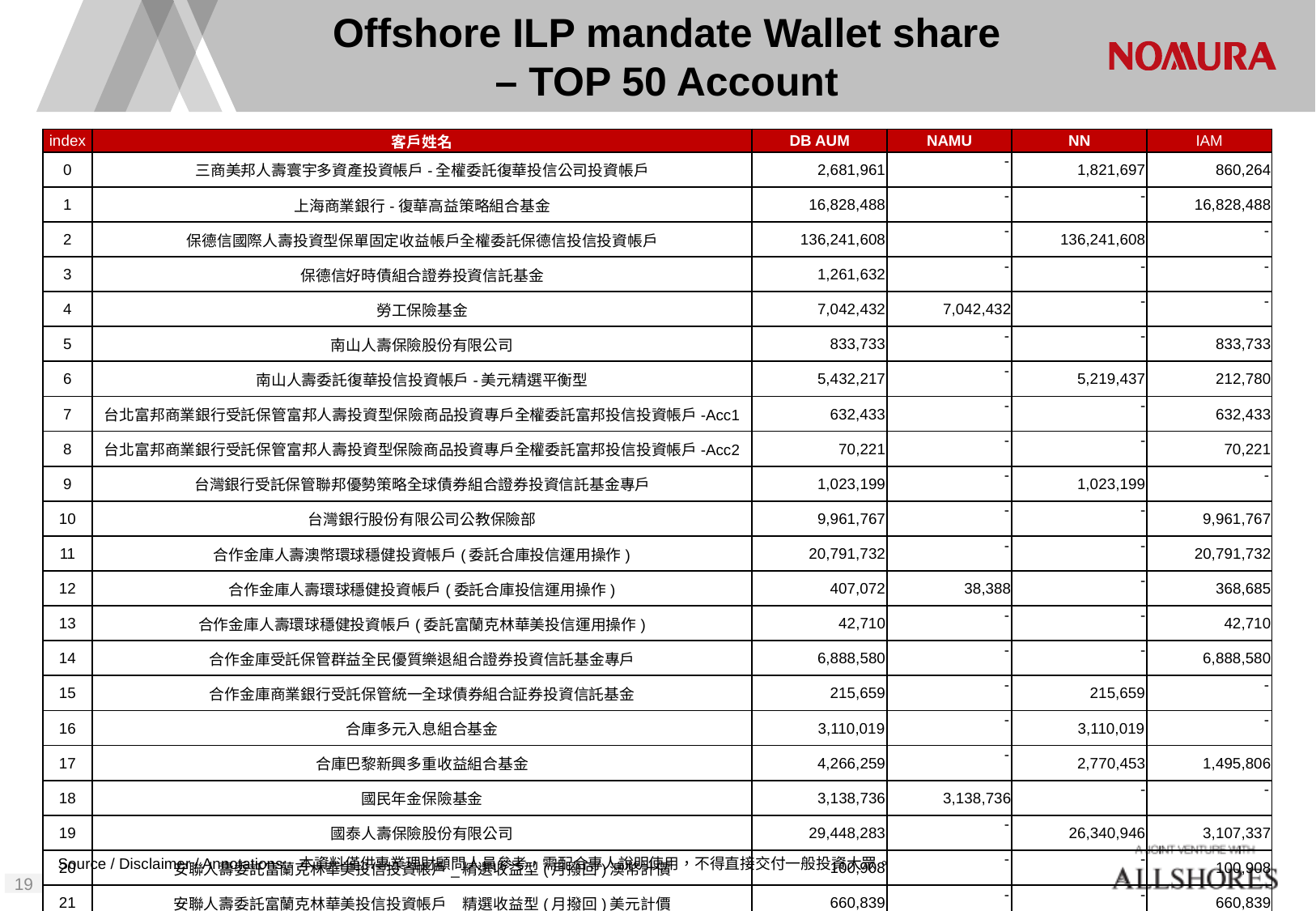

# Offshore ILP mandate Wallet share – TOP 50 Account
| index | 客戶姓名 | DB AUM | NAMU | NN | IAM |
| --- | --- | --- | --- | --- | --- |
| 0 | 三商美邦人壽寰宇多資產投資帳戶-全權委託復華投信公司投資帳戶 | 2,681,961 | - | 1,821,697 | 860,264 |
| 1 | 上海商業銀行-復華高益策略組合基金 | 16,828,488 | - | - | 16,828,488 |
| 2 | 保德信國際人壽投資型保單固定收益帳戶全權委託保德信投信投資帳戶 | 136,241,608 | - | 136,241,608 | - |
| 3 | 保德信好時債組合證券投資信託基金 | 1,261,632 | - | - | - |
| 4 | 勞工保險基金 | 7,042,432 | 7,042,432 | - | - |
| 5 | 南山人壽保險股份有限公司 | 833,733 | - | - | 833,733 |
| 6 | 南山人壽委託復華投信投資帳戶-美元精選平衡型 | 5,432,217 | - | 5,219,437 | 212,780 |
| 7 | 台北富邦商業銀行受託保管富邦人壽投資型保險商品投資專戶全權委託富邦投信投資帳戶-Acc1 | 632,433 | - | - | 632,433 |
| 8 | 台北富邦商業銀行受託保管富邦人壽投資型保險商品投資專戶全權委託富邦投信投資帳戶-Acc2 | 70,221 | - | - | 70,221 |
| 9 | 台灣銀行受託保管聯邦優勢策略全球債券組合證券投資信託基金專戶 | 1,023,199 | - | 1,023,199 | - |
| 10 | 台灣銀行股份有限公司公教保險部 | 9,961,767 | - | - | 9,961,767 |
| 11 | 合作金庫人壽澳幣環球穩健投資帳戶(委託合庫投信運用操作) | 20,791,732 | - | - | 20,791,732 |
| 12 | 合作金庫人壽環球穩健投資帳戶(委託合庫投信運用操作) | 407,072 | 38,388 | - | 368,685 |
| 13 | 合作金庫人壽環球穩健投資帳戶(委託富蘭克林華美投信運用操作) | 42,710 | - | - | 42,710 |
| 14 | 合作金庫受託保管群益全民優質樂退組合證券投資信託基金專戶 | 6,888,580 | - | - | 6,888,580 |
| 15 | 合作金庫商業銀行受託保管統一全球債券組合証券投資信託基金 | 215,659 | - | 215,659 | - |
| 16 | 合庫多元入息組合基金 | 3,110,019 | - | 3,110,019 | - |
| 17 | 合庫巴黎新興多重收益組合基金 | 4,266,259 | - | 2,770,453 | 1,495,806 |
| 18 | 國民年金保險基金 | 3,138,736 | 3,138,736 | - | - |
| 19 | 國泰人壽保險股份有限公司 | 29,448,283 | - | 26,340,946 | 3,107,337 |
| 20 | 安聯人壽委託富蘭克林華美投信投資帳戶\_精選收益型(月撥回)澳幣計價 | 100,908 | - | - | 100,908 |
| 21 | 安聯人壽委託富蘭克林華美投信投資帳戶\_精選收益型(月撥回)美元計價 | 660,839 | - | - | 660,839 |
| 22 | 安聯人壽委託復華投信投資帳戶-環球精選-美元 | 7,572,778 | - | 1,979,611 | 5,593,167 |
| 23 | 安聯人壽委託復華投信投資帳戶-美元環球股債均衡組合(雙月撥回) | 4,400,524 | 197,371 | 454,207 | 3,748,946 |
| 24 | 安聯人壽委託瀚亞投信投資帳戶-收益優化 | 6,948,383 | 6,948,383 | - | - |
Source / Disclaimer / Annotations:  本資料僅供專業理財顧問人員參考，需配合專人說明使用，不得直接交付一般投資大眾。
19